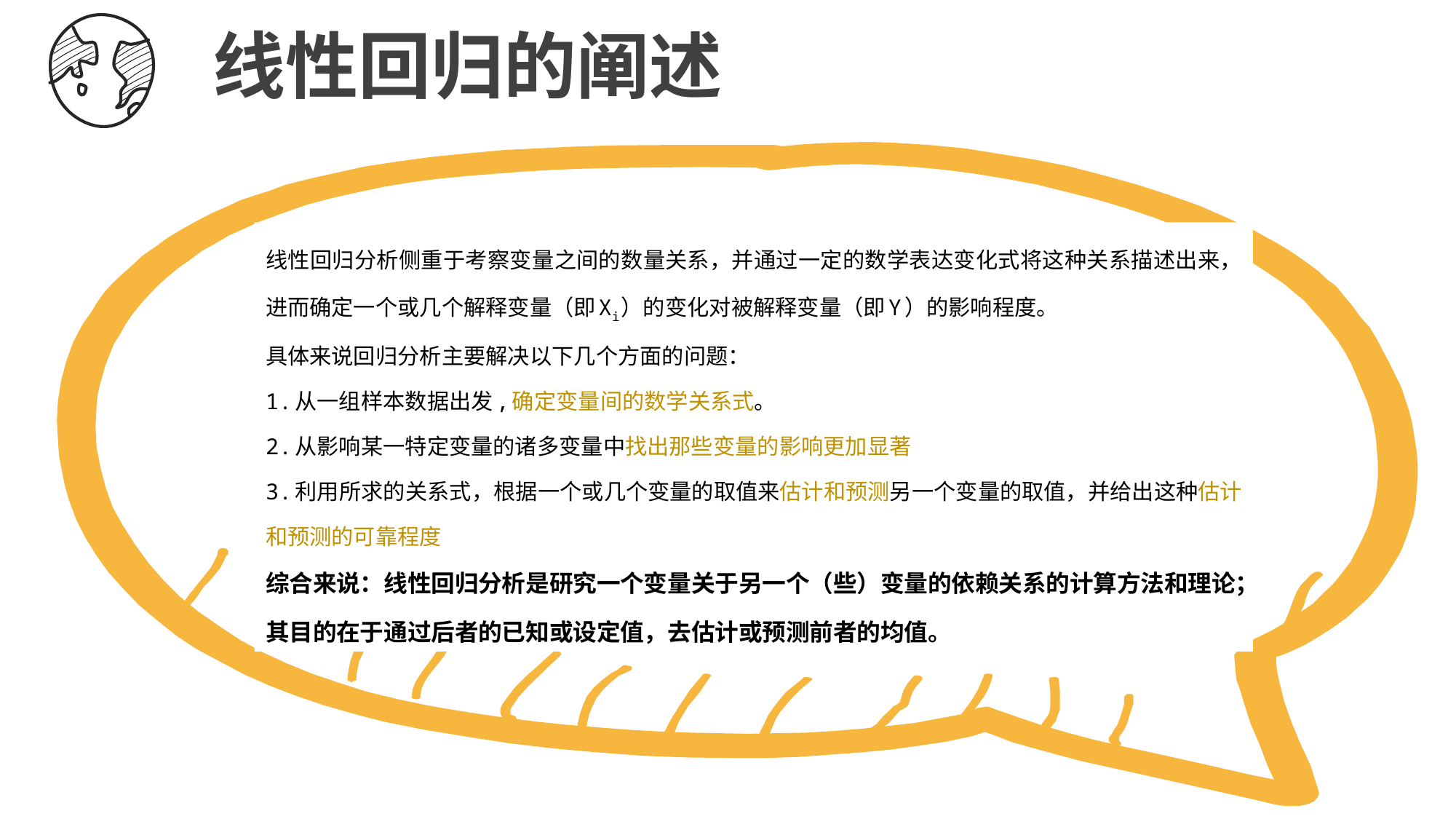

线性回归的阐述

线性回归分析侧重于考察变量之间的数量关系，并通过一定的数学表达变化式将这种关系描述出来，进而确定一个或几个解释变量（即Xi）的变化对被解释变量（即Y）的影响程度。
具体来说回归分析主要解决以下几个方面的问题：
1.从一组样本数据出发,确定变量间的数学关系式。
2.从影响某一特定变量的诸多变量中找出那些变量的影响更加显著
3.利用所求的关系式，根据一个或几个变量的取值来估计和预测另一个变量的取值，并给出这种估计和预测的可靠程度
综合来说：线性回归分析是研究一个变量关于另一个（些）变量的依赖关系的计算方法和理论；其目的在于通过后者的已知或设定值，去估计或预测前者的均值。